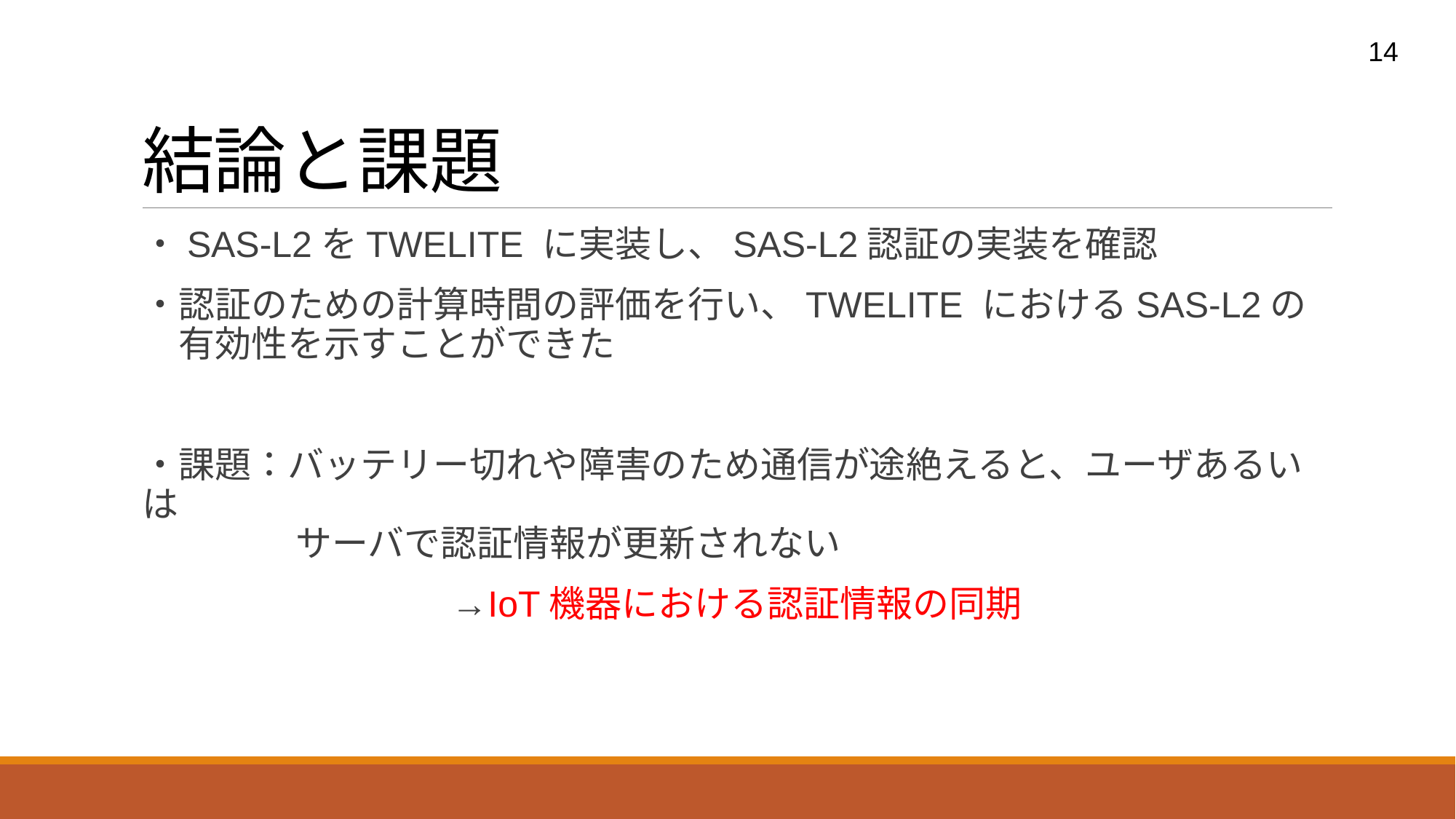

14
# 結論と課題
・SAS-L2をTWELITE に実装し、SAS-L2認証の実装を確認
・認証のための計算時間の評価を行い、TWELITE におけるSAS-L2の
　有効性を示すことができた

・課題：バッテリー切れや障害のため通信が途絶えると、ユーザあるいは
　　　　 サーバで認証情報が更新されない
→IoT機器における認証情報の同期